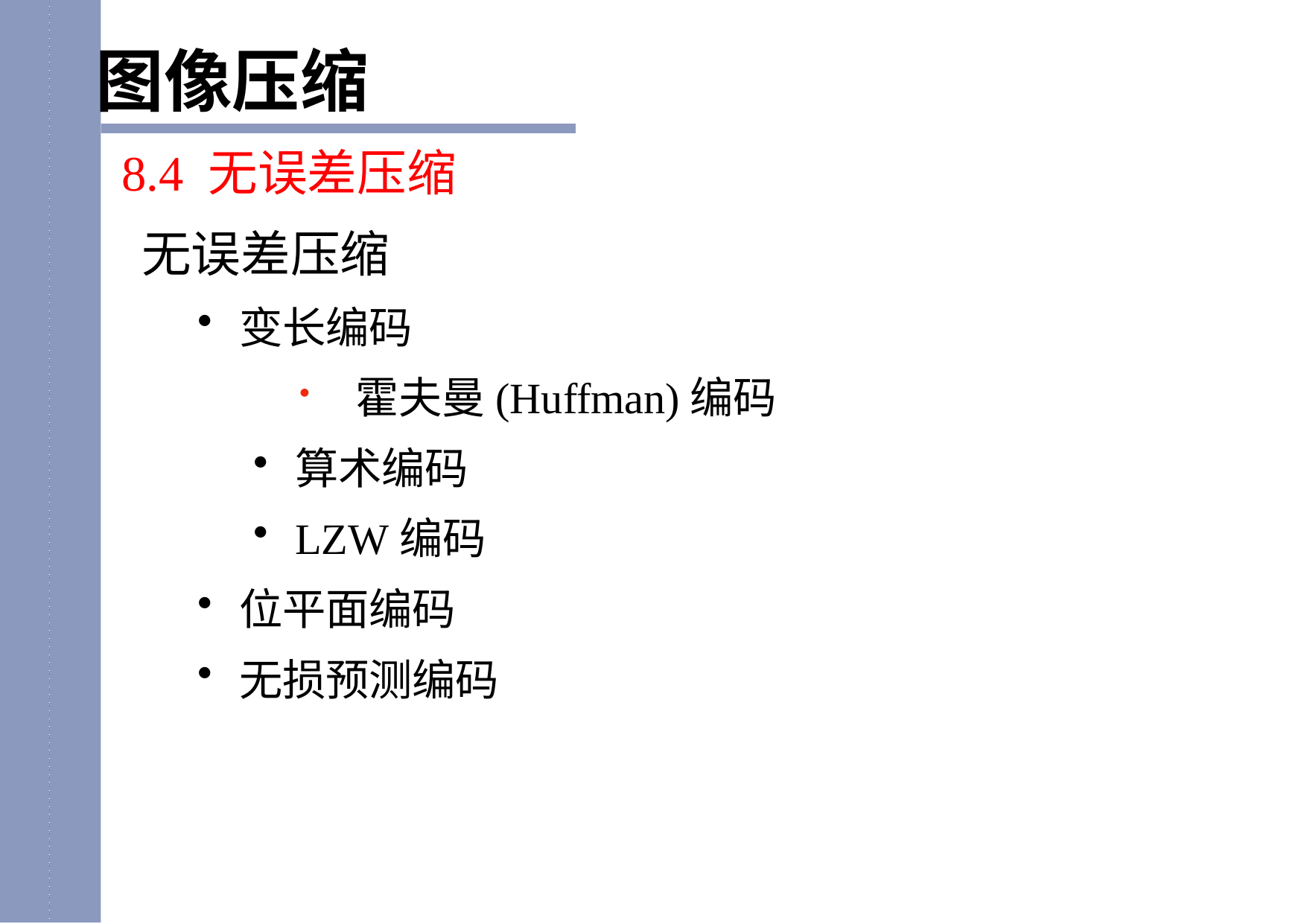

图像压缩

8.4 无误差压缩
无误差压缩
变长编码
霍夫曼(Huffman)编码
算术编码
LZW编码
位平面编码
无损预测编码